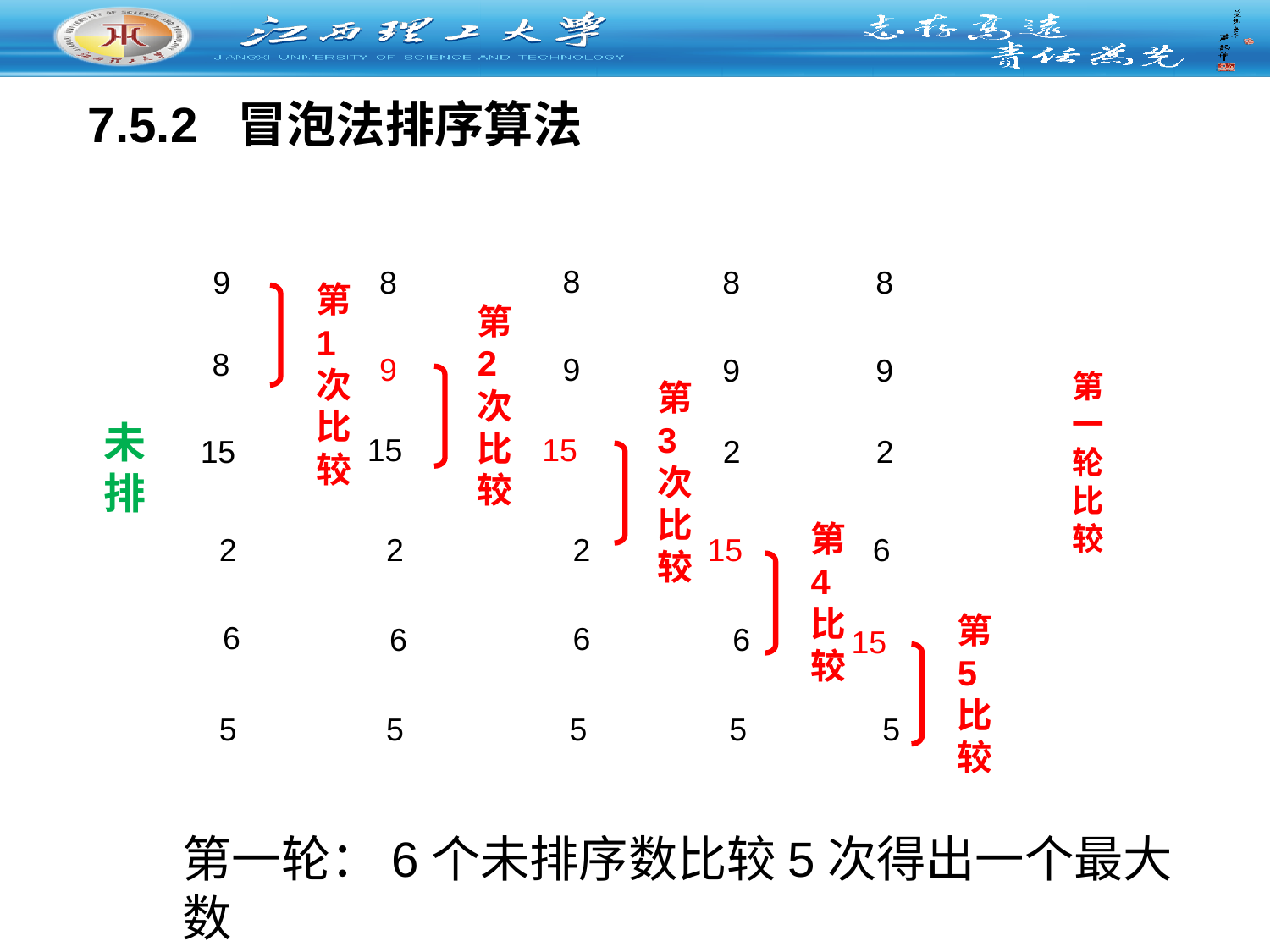

7.5.2  冒泡法排序算法
8
9
8
8
8
第1次比较

第2次比较

8
9
9
9
9
第一轮
比较

第3次比较
未排
15
15
15
2
2

第4比较
2
2
2
15
6

第5比较
6
6
6
6
15

5
5
5
5
5
第一轮：6个未排序数比较5次得出一个最大数